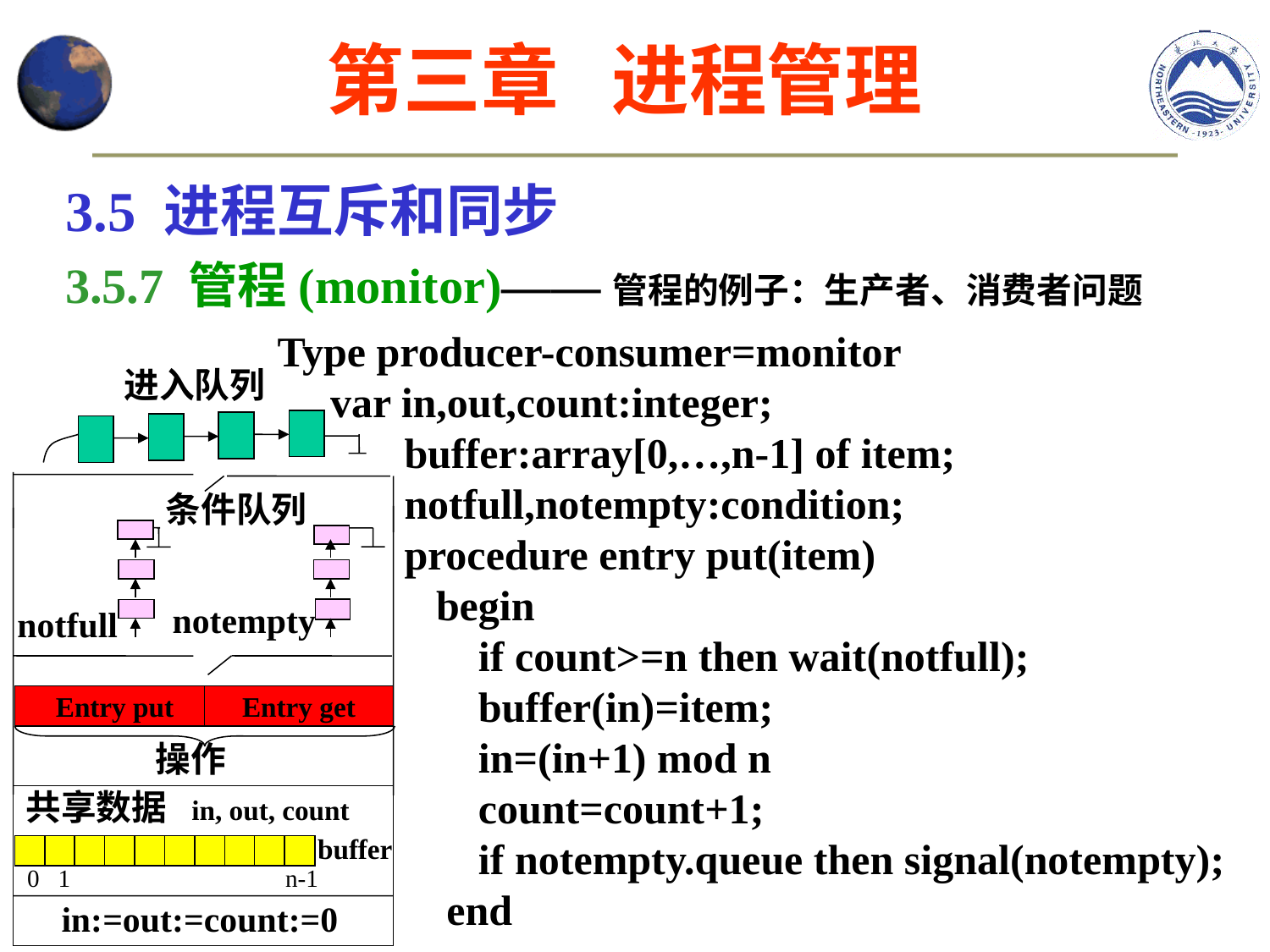

第三章   进程管理
3.5 进程互斥和同步
3.5.7 管程(monitor)——管程的例子：生产者、消费者问题
Type producer-consumer=monitor
     var in,out,count:integer;
            buffer:array[0,…,n-1] of item;
            notfull,notempty:condition;
            procedure entry put(item)
               begin
                   if count>=n then wait(notfull);
                   buffer(in)=item;
                   in=(in+1) mod n
                   count=count+1;
                   if notempty.queue then signal(notempty);
                end
进入队列

条件队列

notempty
notfull

Entry put
Entry get
操作
共享数据  in, out, count

buffer

0   1                                   n-1
in:=out:=count:=0